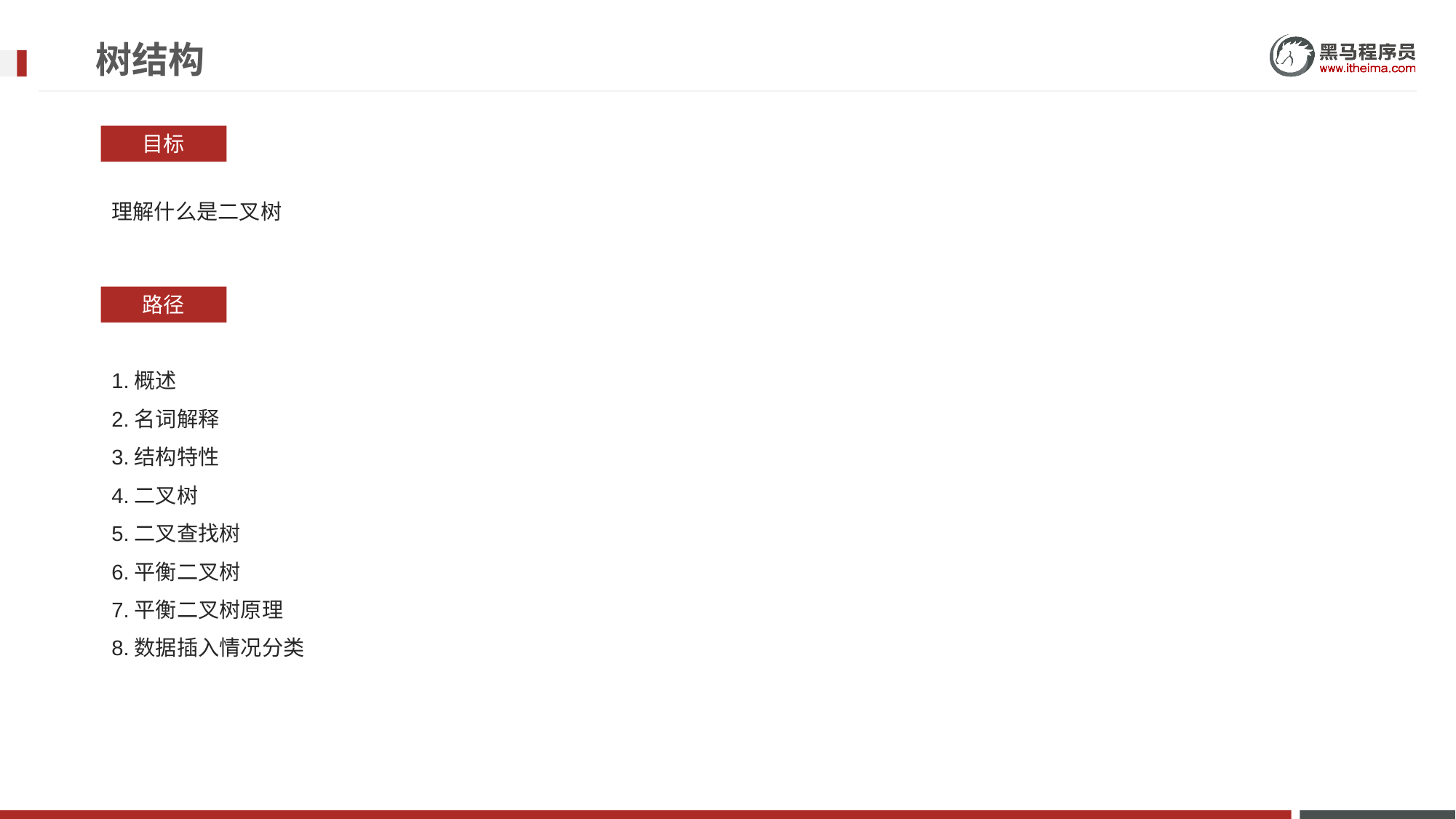

# 树结构
目标
理解什么是二叉树
路径
1.概述
2.名词解释
3.结构特性
4.二叉树
5.二叉查找树
6.平衡二叉树
7.平衡二叉树原理
8.数据插入情况分类